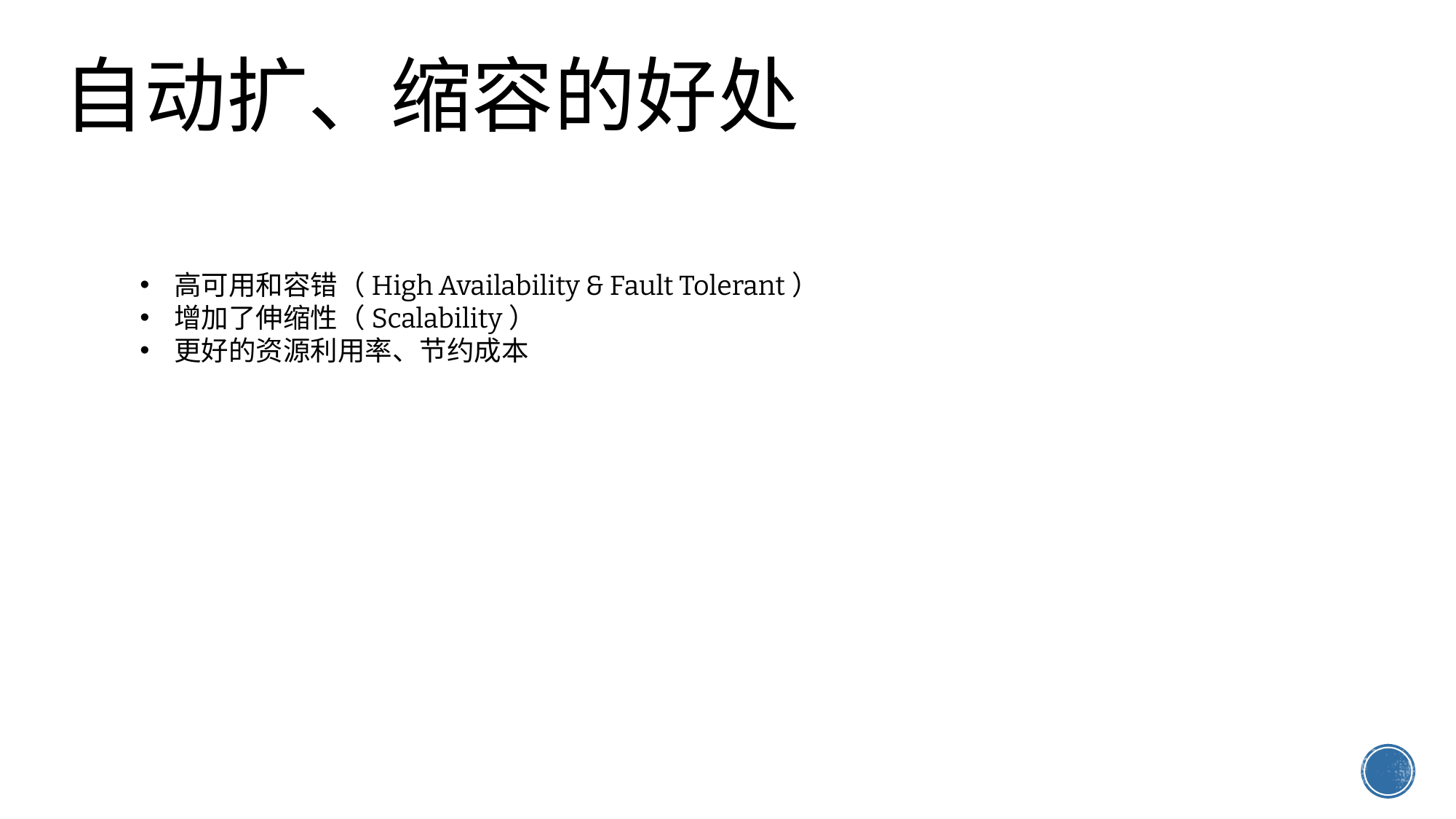

# 自动扩、缩容的好处
高可用和容错（High Availability & Fault Tolerant）
增加了伸缩性（Scalability）
更好的资源利用率、节约成本